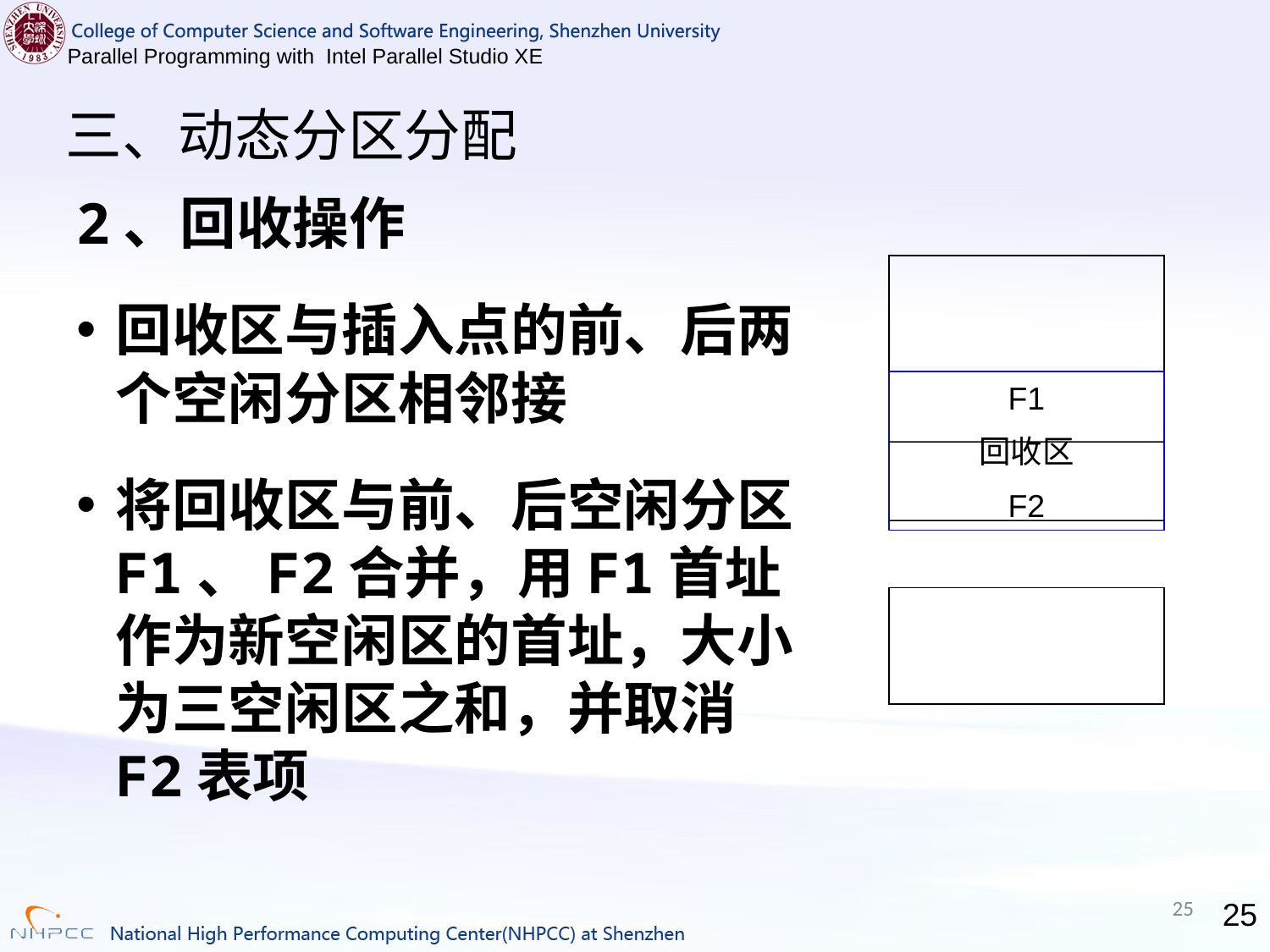

# 三、动态分区分配
2、回收操作
回收区与插入点的前、后两个空闲分区相邻接
将回收区与前、后空闲分区F1、F2合并，用F1首址作为新空闲区的首址，大小为三空闲区之和，并取消F2表项

F1
回收区
F2

25
25